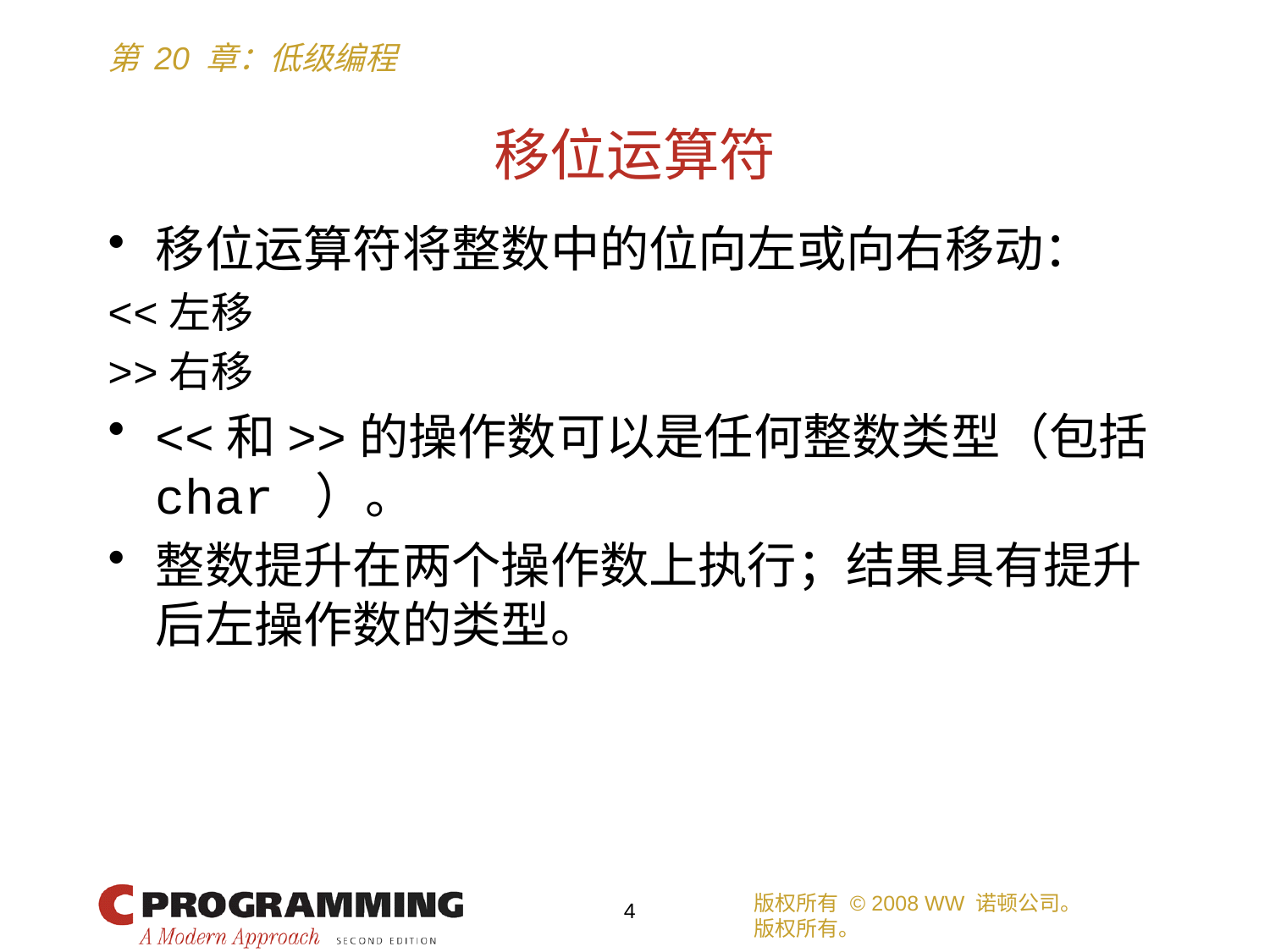

# 移位运算符
移位运算符将整数中的位向左或向右移动：
<<左移
>>右移
<<和>>的操作数可以是任何整数类型（包括char ）。
整数提升在两个操作数上执行；结果具有提升后左操作数的类型。

版权所有 © 2008 WW 诺顿公司。
版权所有。
4